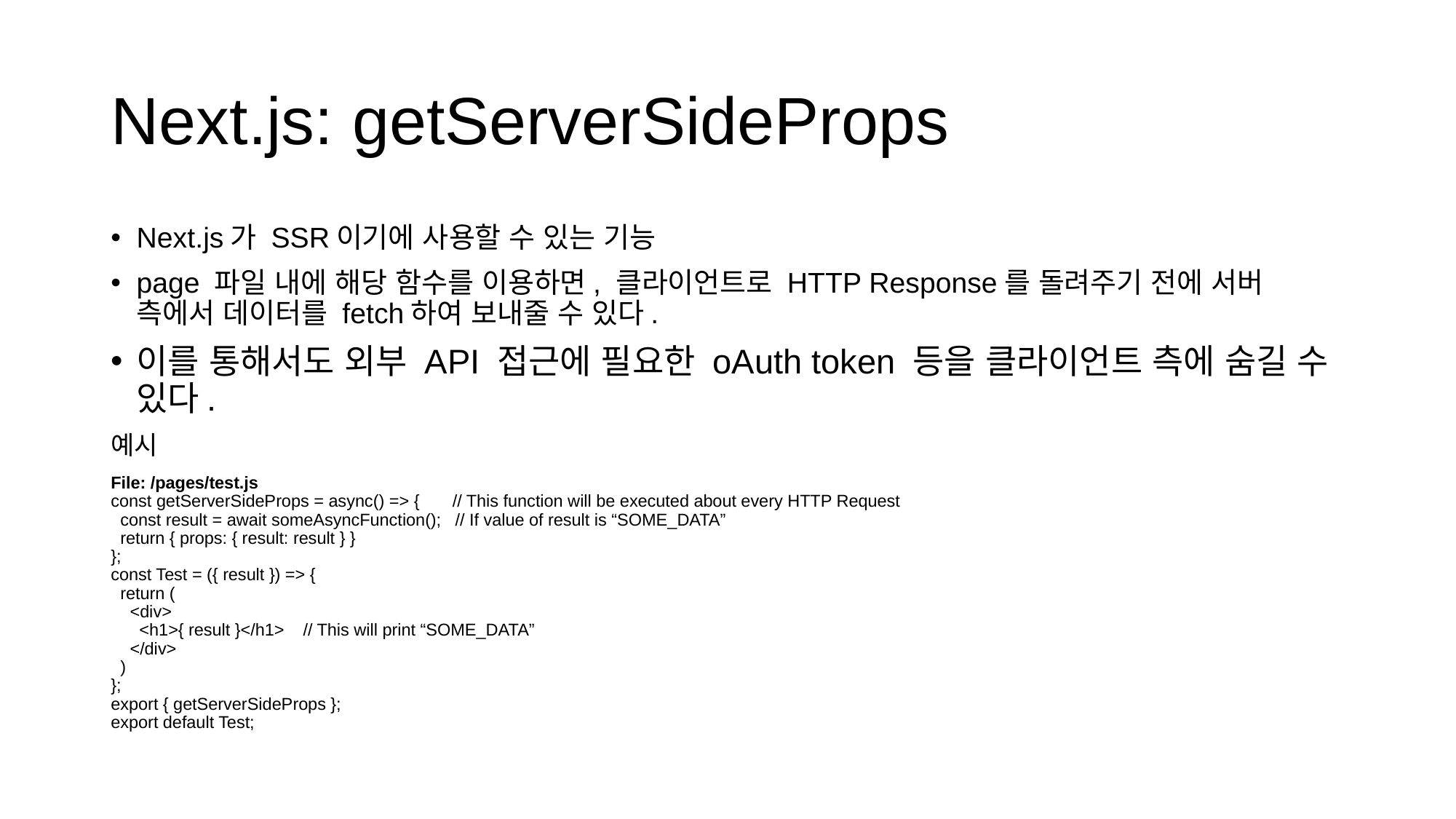

# Next.js: getServerSideProps
Next.js가 SSR이기에 사용할 수 있는 기능
page 파일 내에 해당 함수를 이용하면, 클라이언트로 HTTP Response를 돌려주기 전에 서버 측에서 데이터를 fetch하여 보내줄 수 있다.
이를 통해서도 외부 API 접근에 필요한 oAuth token 등을 클라이언트 측에 숨길 수 있다.
예시
File: /pages/test.js
const getServerSideProps = async() => {       // This function will be executed about every HTTP Request
  const result = await someAsyncFunction();   // If value of result is “SOME_DATA”
  return { props: { result: result } }
};
const Test = ({ result }) => {
  return (
    <div>
      <h1>{ result }</h1>    // This will print “SOME_DATA”
    </div>
  )
};
export { getServerSideProps };
export default Test;